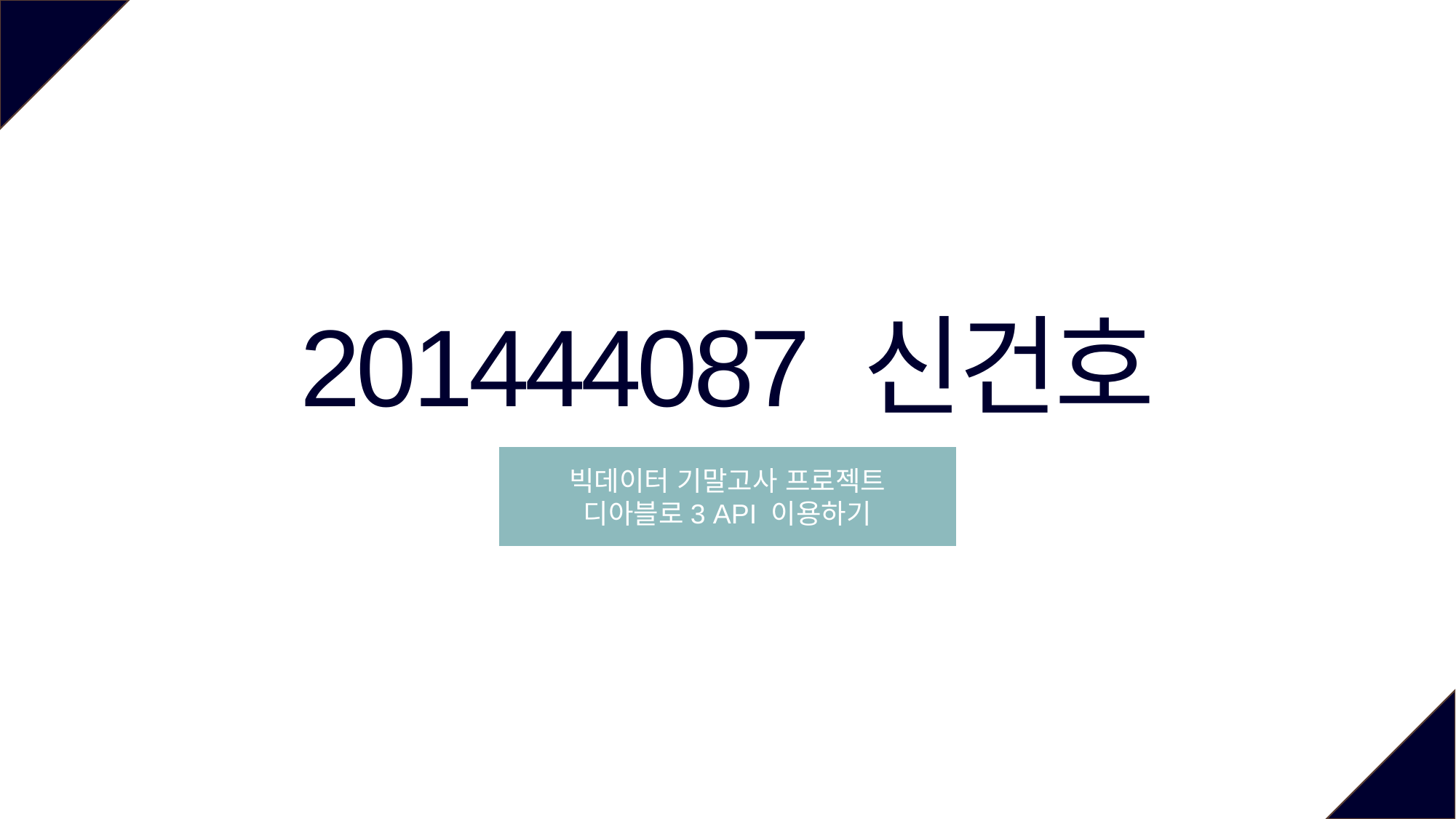

201444087 신건호
빅데이터 기말고사 프로젝트
디아블로3 API 이용하기